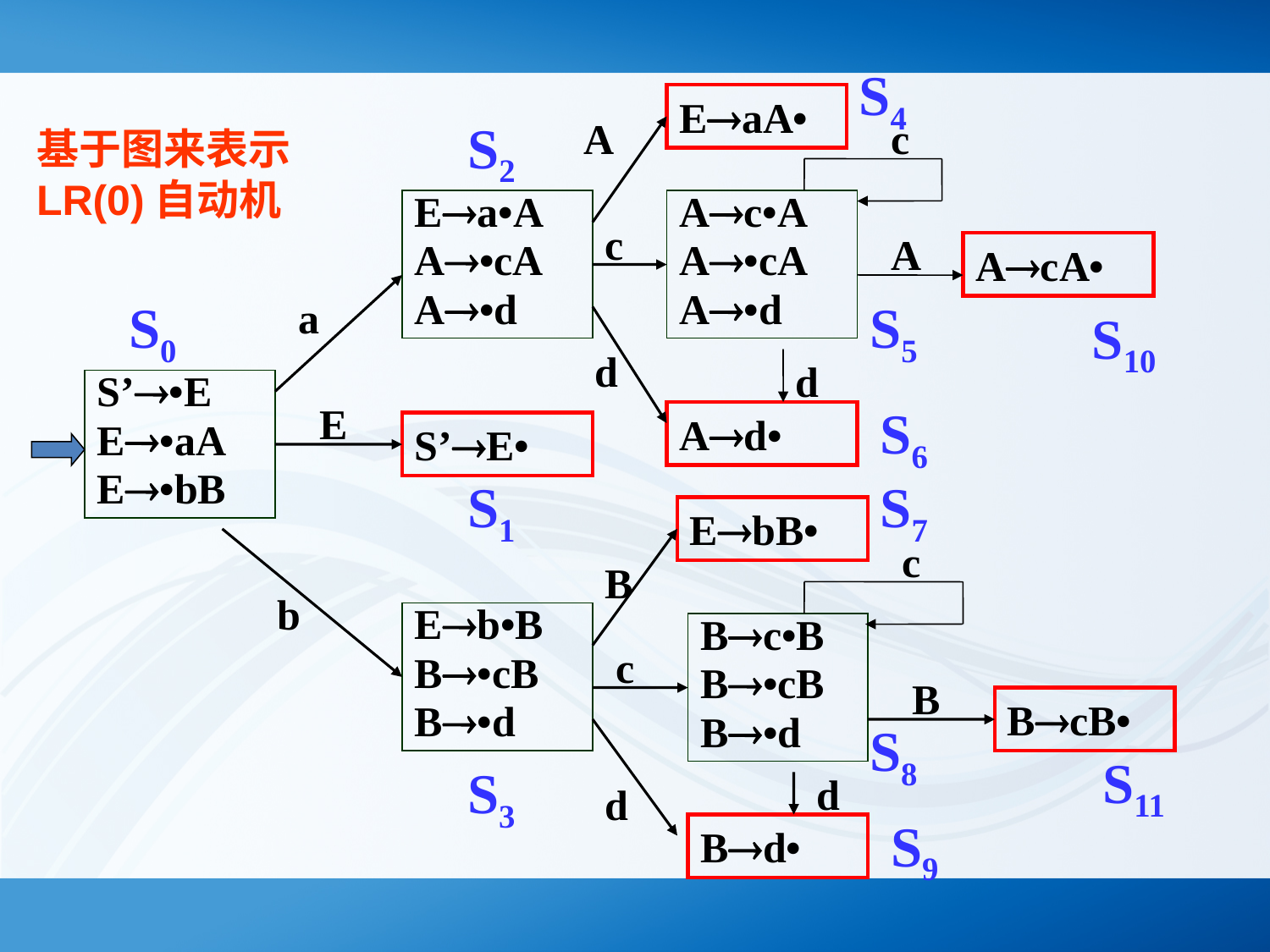

S4
E→aA•
S2
A
c

基于图来表示LR(0)自动机

E→a•A
A→•cA
A→•d
A→c•A
A→•cA
A→•d
c
A
A→cA•

S0
a
S5
S10

d

d
S’→•E
E→•aA
E→•bB
E
S6
A→d•
S’→E•

S1
S7
E→bB•

c

B
b
E→b•B
B→•cB
B→•d
B→c•B
B→•cB
B→•d
c
B

B→cB•
S8

S11
S3
d
d

S9
B→d•